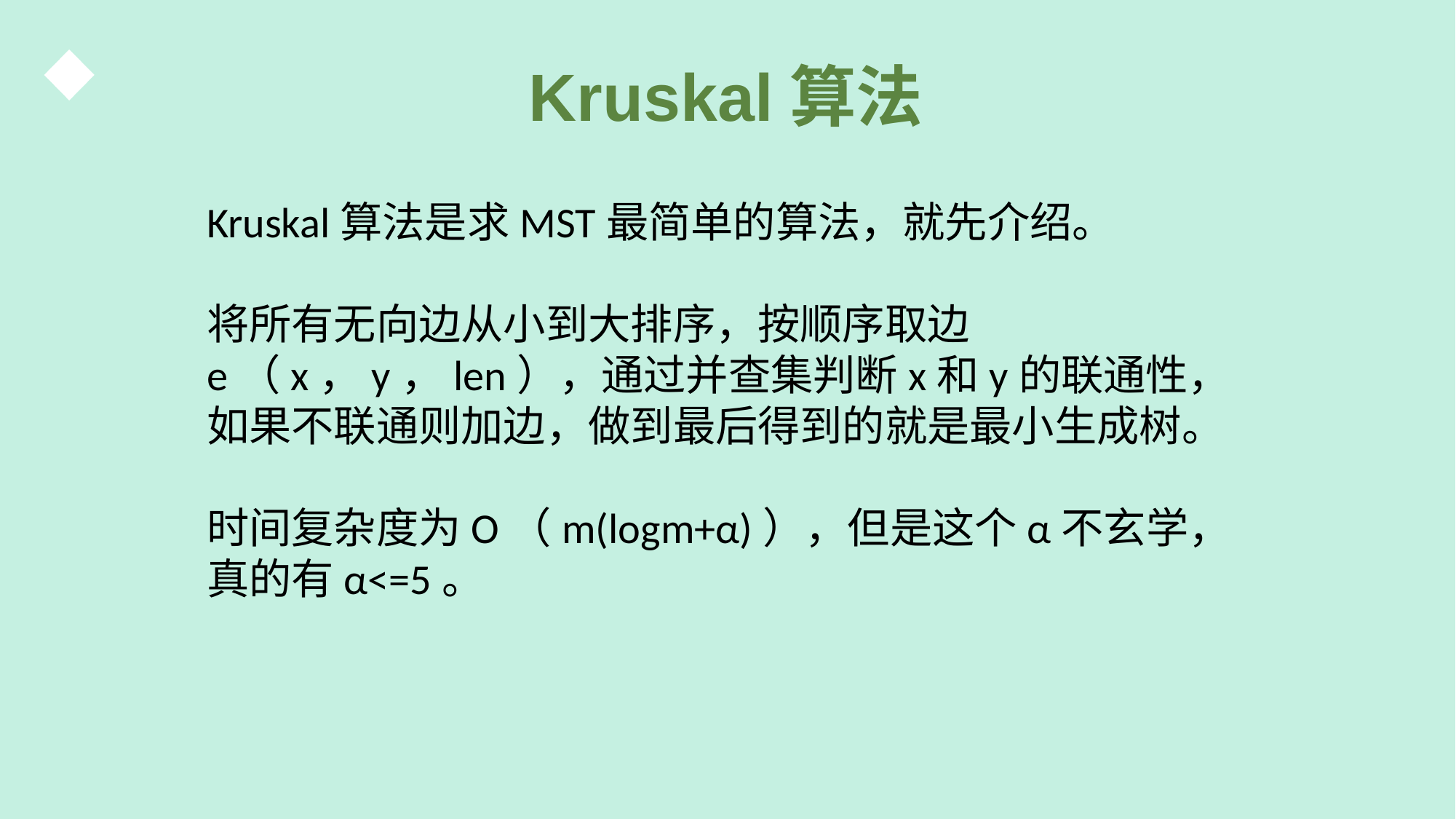

Kruskal算法
Kruskal算法是求MST最简单的算法，就先介绍。

将所有无向边从小到大排序，按顺序取边e（x，y，len），通过并查集判断x和y的联通性，如果不联通则加边，做到最后得到的就是最小生成树。

时间复杂度为O（m(logm+α)），但是这个α不玄学，真的有α<=5。